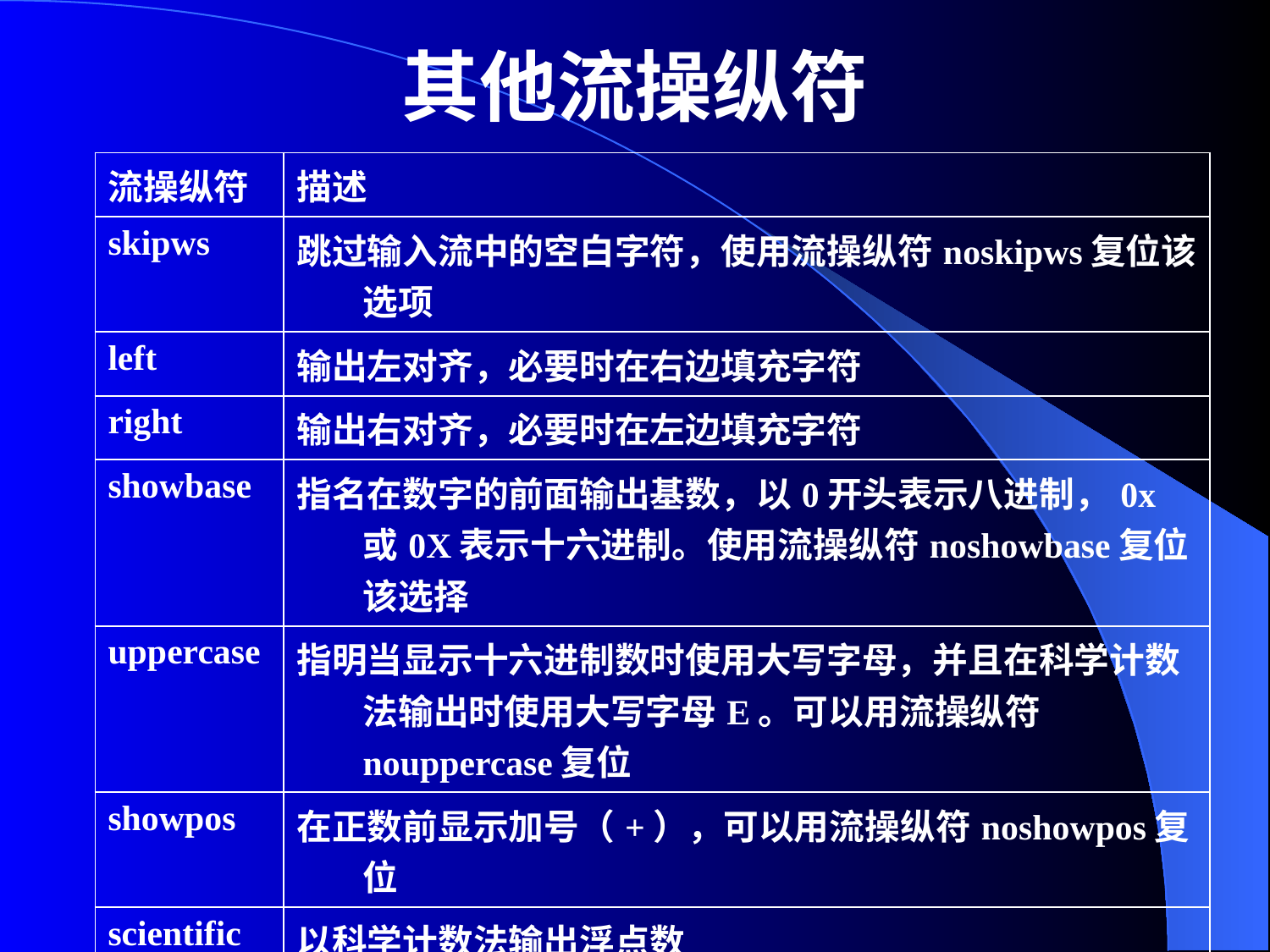

# 其他流操纵符
| 流操纵符 | 描述 |
| --- | --- |
| skipws | 跳过输入流中的空白字符，使用流操纵符noskipws复位该选项 |
| left | 输出左对齐，必要时在右边填充字符 |
| right | 输出右对齐，必要时在左边填充字符 |
| showbase | 指名在数字的前面输出基数，以0开头表示八进制，0x或0X表示十六进制。使用流操纵符noshowbase复位该选择 |
| uppercase | 指明当显示十六进制数时使用大写字母，并且在科学计数法输出时使用大写字母E。可以用流操纵符nouppercase复位 |
| showpos | 在正数前显示加号（+），可以用流操纵符noshowpos复位 |
| scientific | 以科学计数法输出浮点数 |
| fixed | 以定点小数形式输出浮点数 |
| setfill | 设置填充字符，它有一个字符型的参数 |